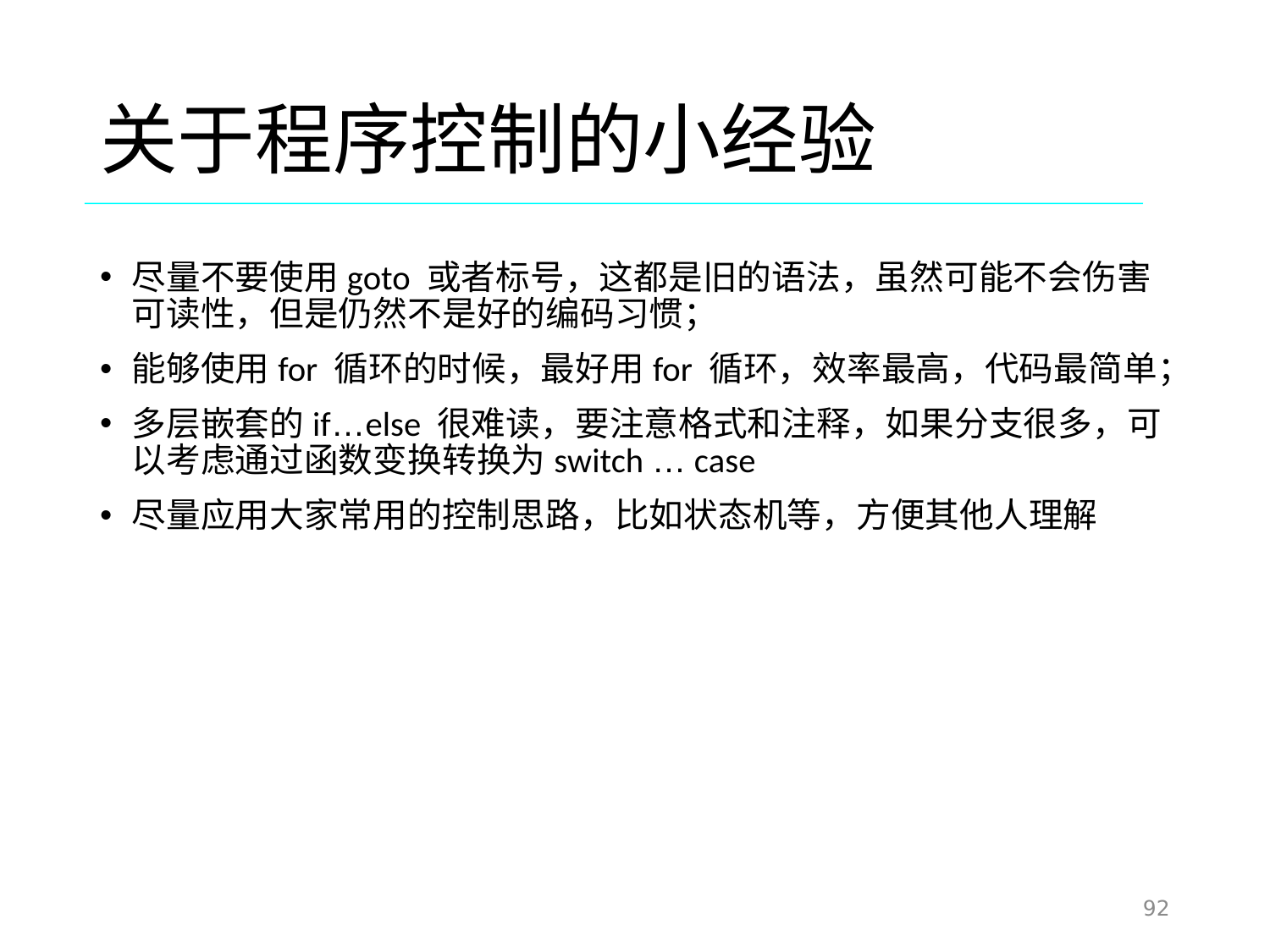

# 关于程序控制的小经验

尽量不要使用goto 或者标号，这都是旧的语法，虽然可能不会伤害可读性，但是仍然不是好的编码习惯；
能够使用for 循环的时候，最好用for 循环，效率最高，代码最简单；
多层嵌套的if…else 很难读，要注意格式和注释，如果分支很多，可以考虑通过函数变换转换为switch … case
尽量应用大家常用的控制思路，比如状态机等，方便其他人理解

92